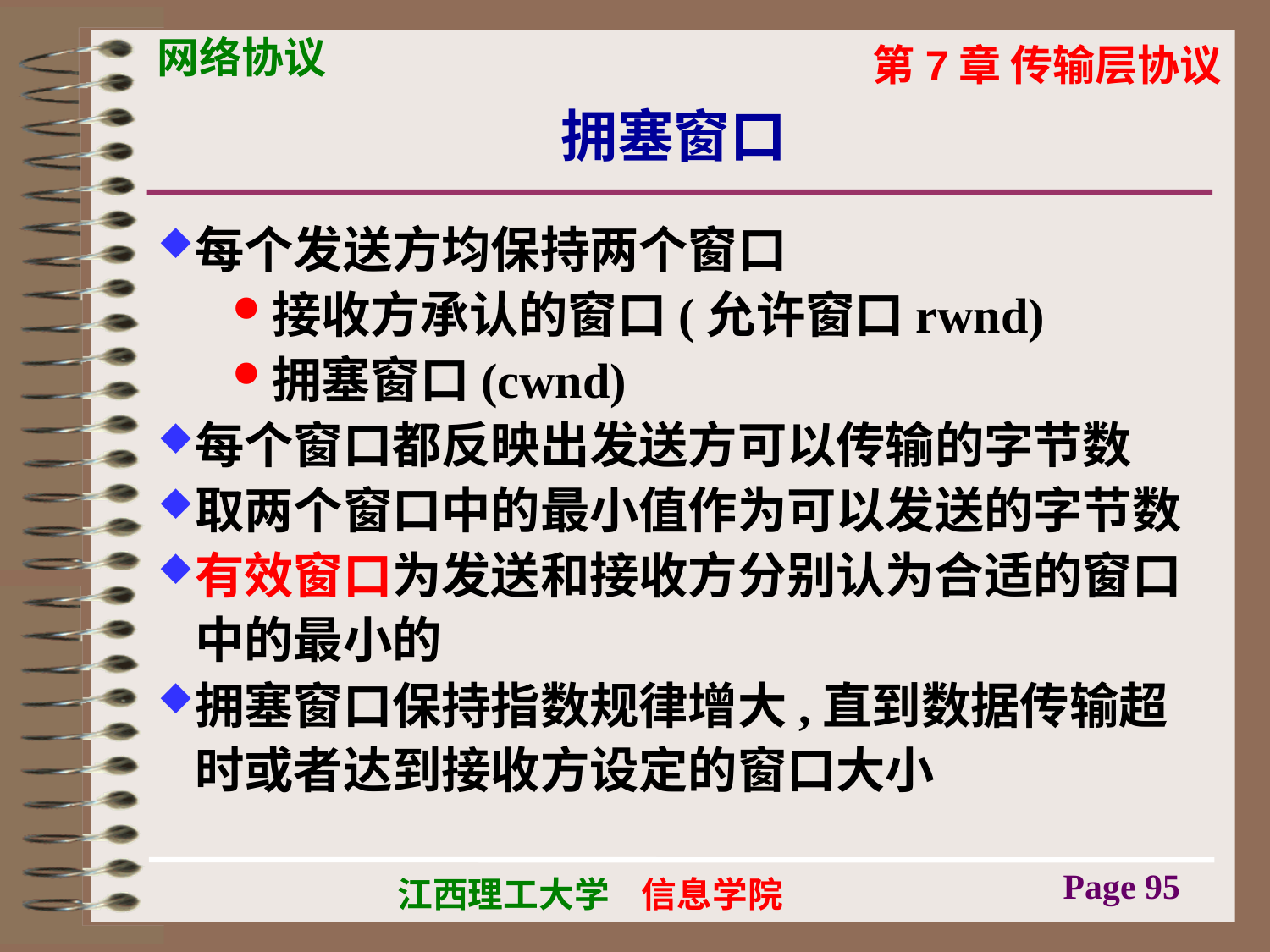

# 拥塞窗口
每个发送方均保持两个窗口
接收方承认的窗口(允许窗口rwnd)
拥塞窗口(cwnd)
每个窗口都反映出发送方可以传输的字节数
取两个窗口中的最小值作为可以发送的字节数
有效窗口为发送和接收方分别认为合适的窗口中的最小的
拥塞窗口保持指数规律增大,直到数据传输超时或者达到接收方设定的窗口大小
Page 95